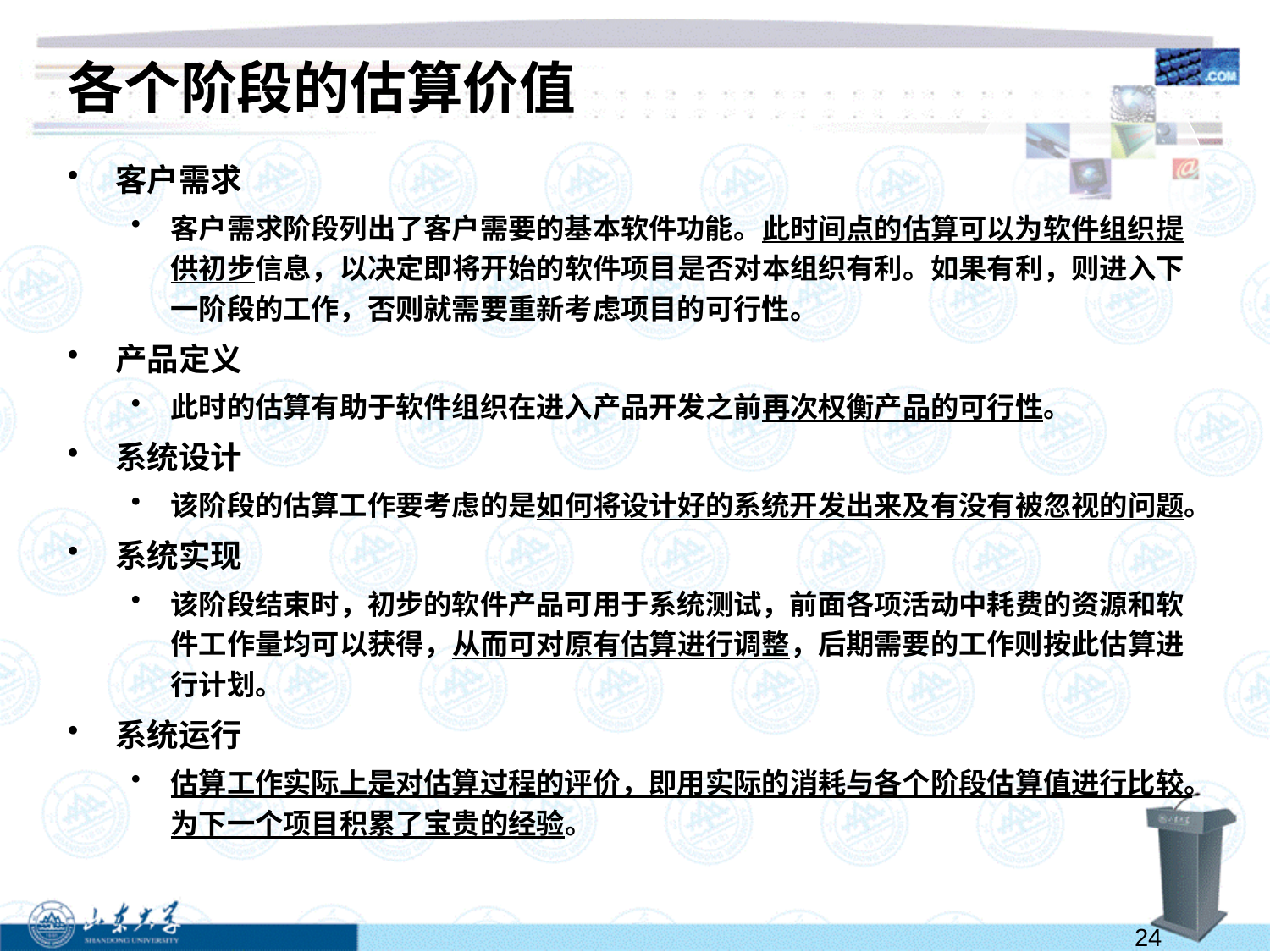

# 各个阶段的估算价值
客户需求
客户需求阶段列出了客户需要的基本软件功能。此时间点的估算可以为软件组织提供初步信息，以决定即将开始的软件项目是否对本组织有利。如果有利，则进入下一阶段的工作，否则就需要重新考虑项目的可行性。
产品定义
此时的估算有助于软件组织在进入产品开发之前再次权衡产品的可行性。
系统设计
该阶段的估算工作要考虑的是如何将设计好的系统开发出来及有没有被忽视的问题。
系统实现
该阶段结束时，初步的软件产品可用于系统测试，前面各项活动中耗费的资源和软件工作量均可以获得，从而可对原有估算进行调整，后期需要的工作则按此估算进行计划。
系统运行
估算工作实际上是对估算过程的评价，即用实际的消耗与各个阶段估算值进行比较。为下一个项目积累了宝贵的经验。
24